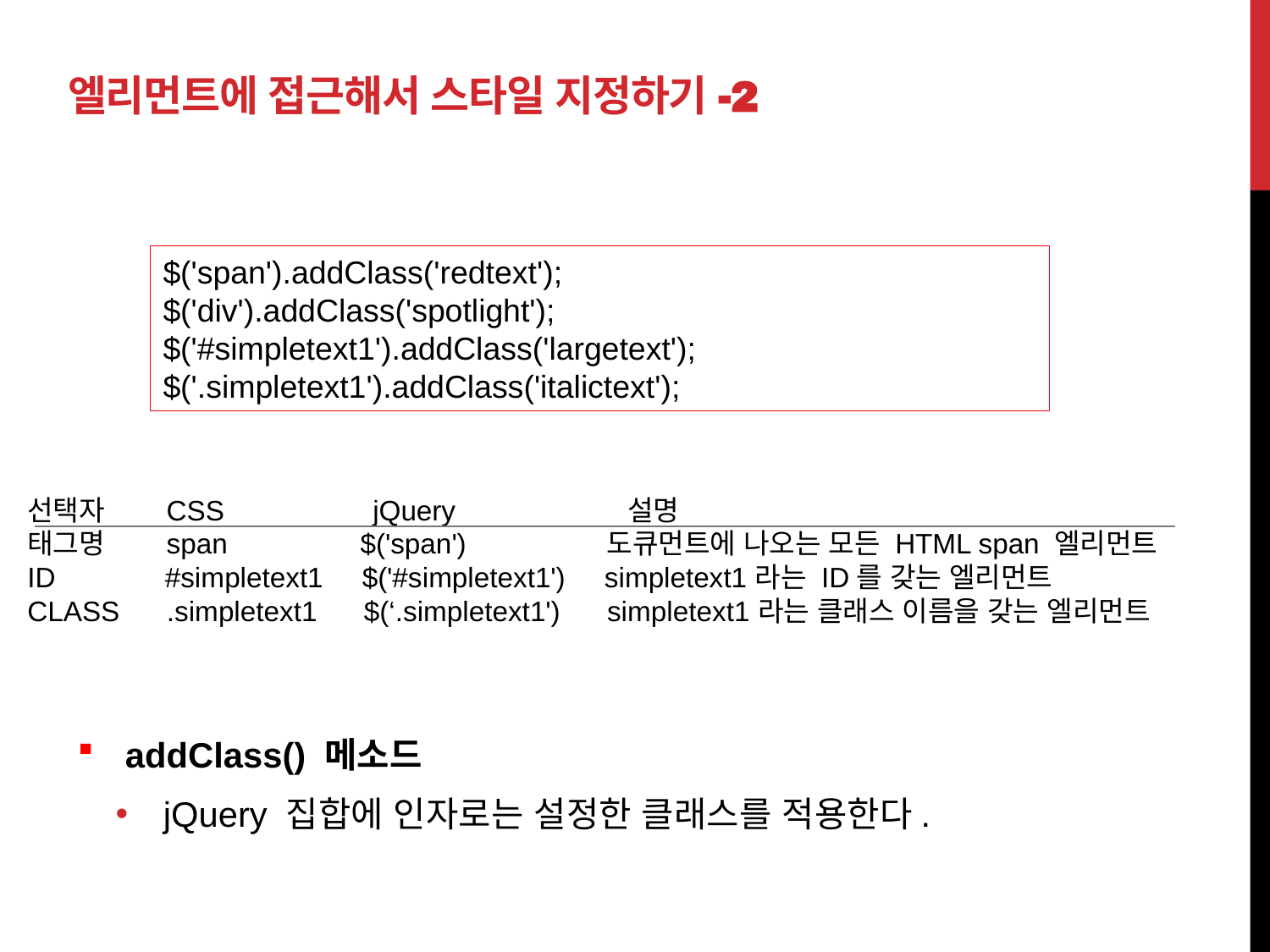

# 엘리먼트에 접근해서 스타일 지정하기-2
$('span').addClass('redtext');
$('div').addClass('spotlight');
$('#simpletext1').addClass('largetext');
$('.simpletext1').addClass('italictext');
선택자       CSS                   jQuery                     설명
태그명       span                 $('span')                 도큐먼트에 나오는 모든 HTML span 엘리먼트
ID              #simpletext1     $('#simpletext1')     simpletext1라는 ID를 갖는 엘리먼트
CLASS      .simpletext1      $(‘.simpletext1')      simpletext1라는 클래스 이름을 갖는 엘리먼트
addClass() 메소드
jQuery 집합에 인자로는 설정한 클래스를 적용한다.